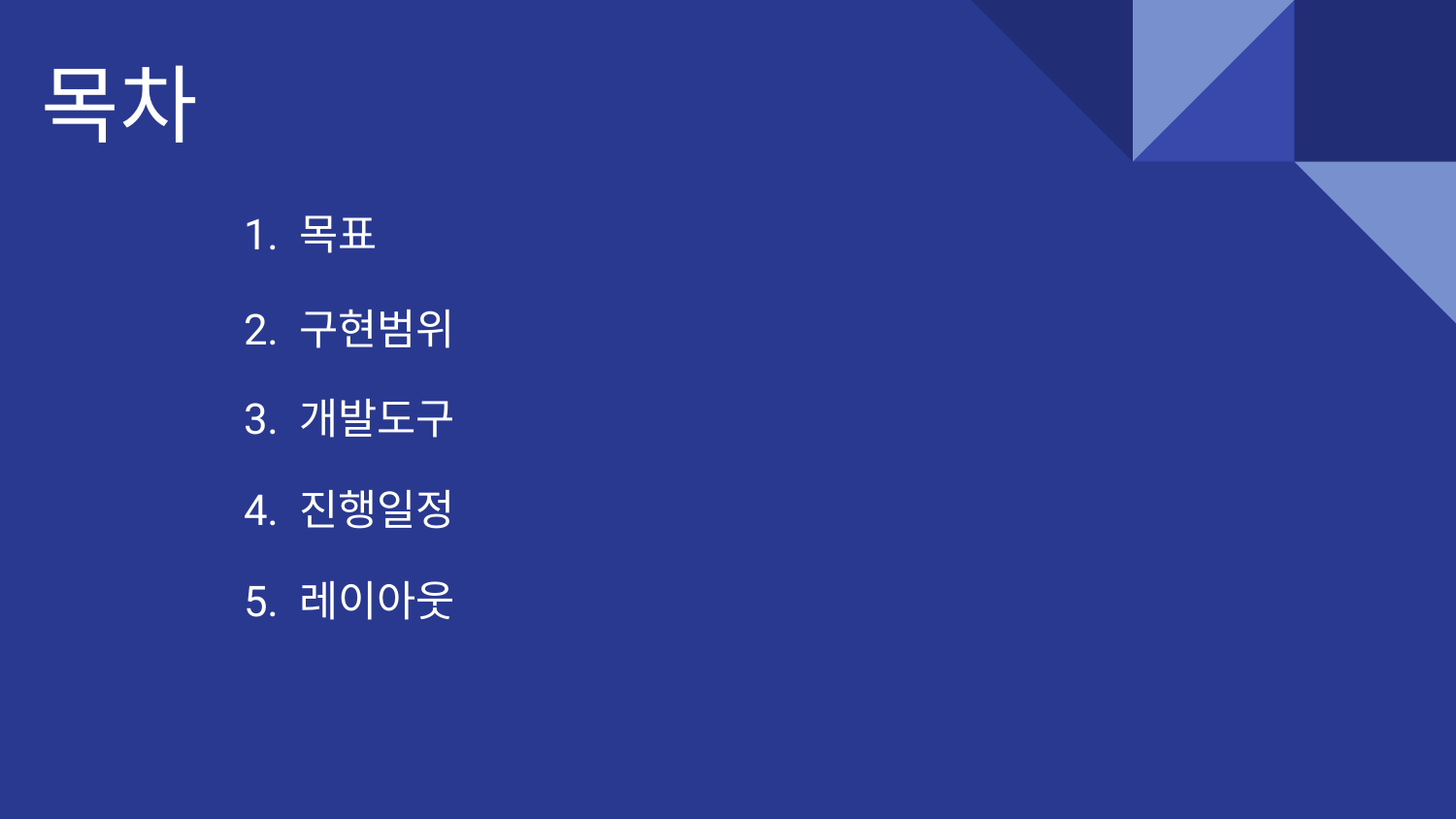

# 목차
1. 목표
2. 구현범위
3. 개발도구
4. 진행일정
5. 레이아웃